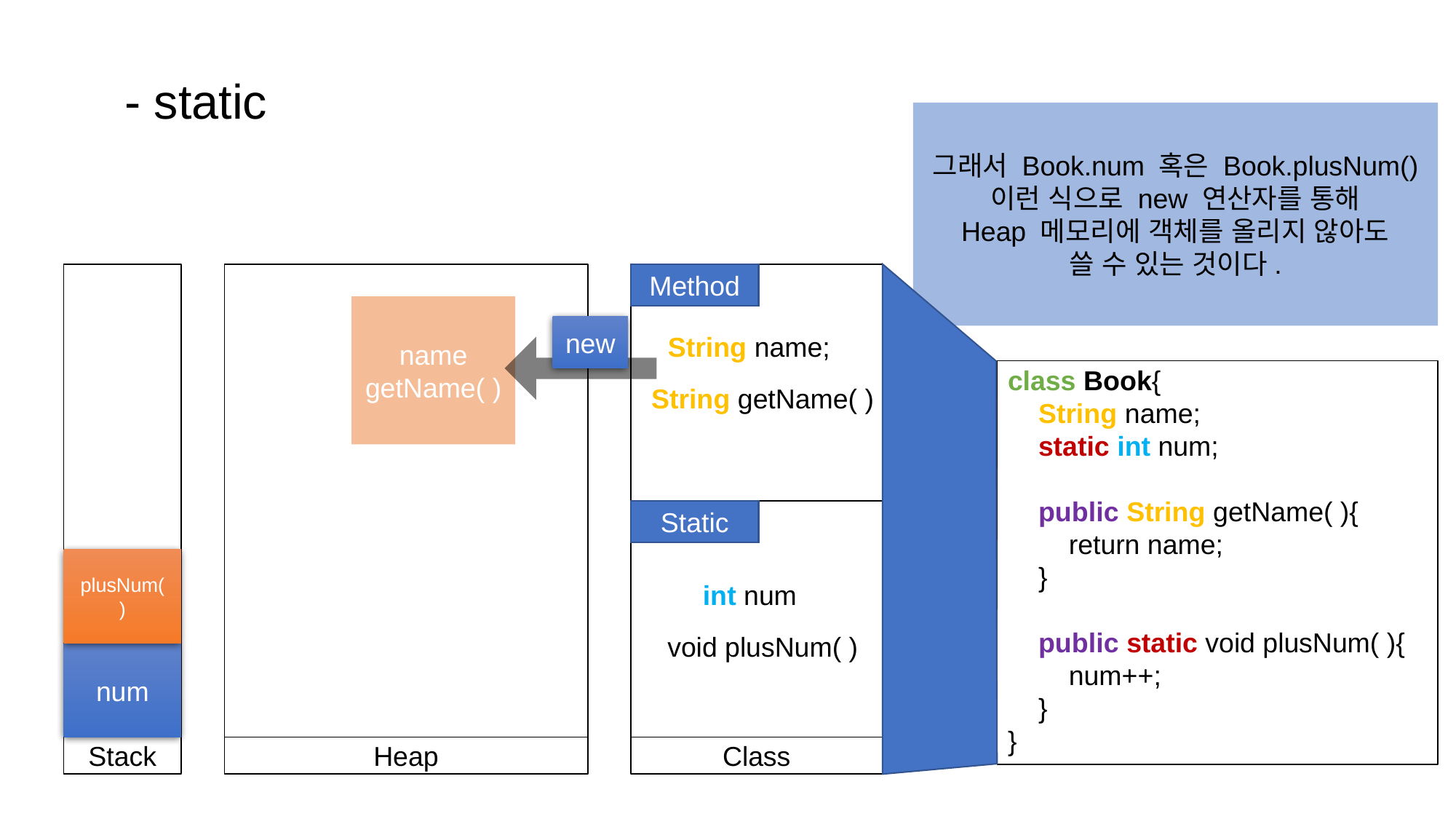

# - static
그래서 Book.num 혹은 Book.plusNum()
이런 식으로 new 연산자를 통해
Heap 메모리에 객체를 올리지 않아도
쓸 수 있는 것이다.

Method

name
getName( )
new
String name;
class Book{
    String name;
    static int num;

    public String getName( ){
        return name;
    }

    public static void plusNum( ){
        num++;
    }
}

String getName( )
Static
plusNum( )
int num
void plusNum( )
num
Stack
Heap
Class